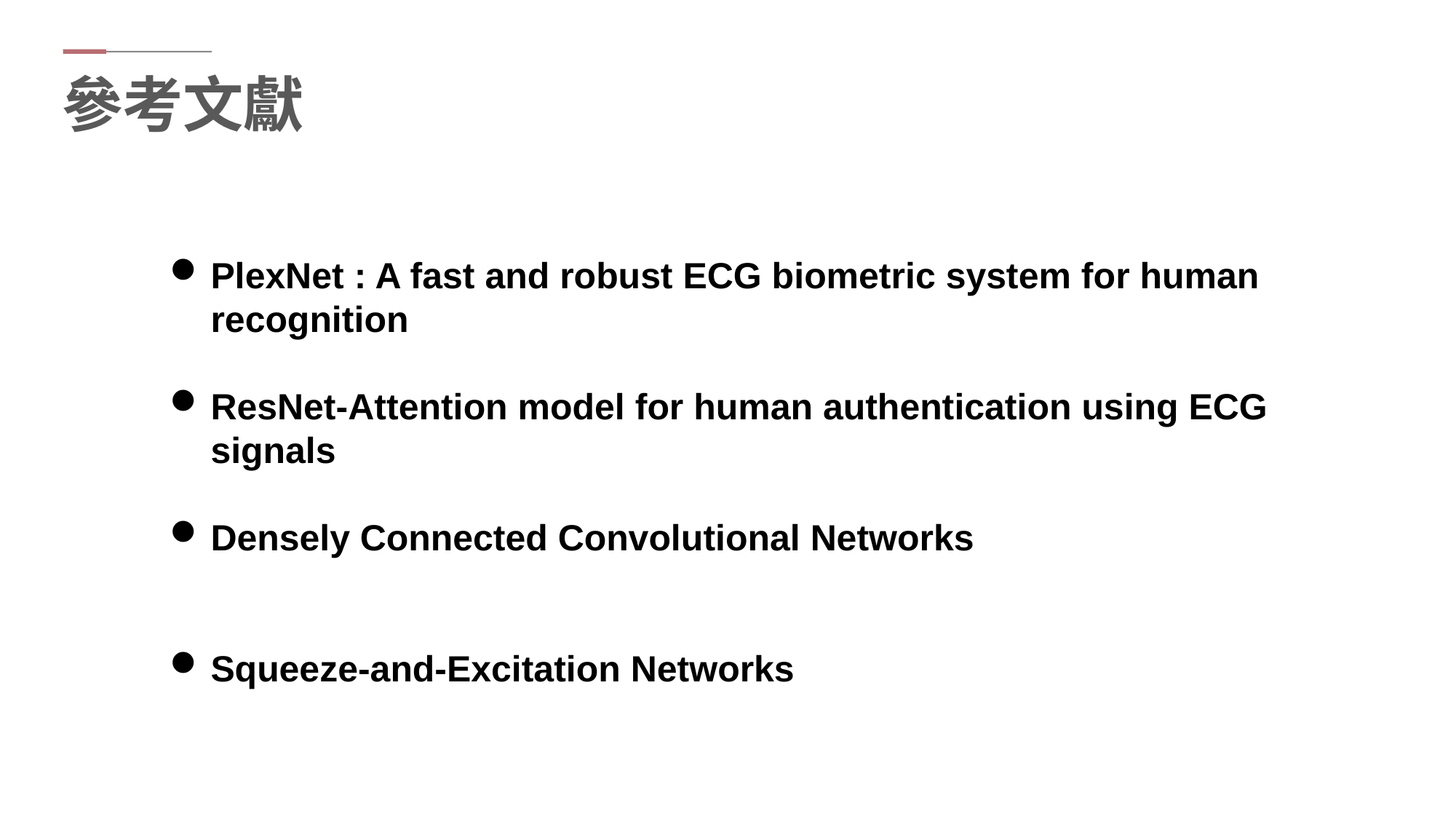

參考文獻
PlexNet : A fast and robust ECG biometric system for human recognition

ResNet‐Attention model for human authentication using ECG signals

Densely Connected Convolutional Networks

Squeeze-and-Excitation Networks